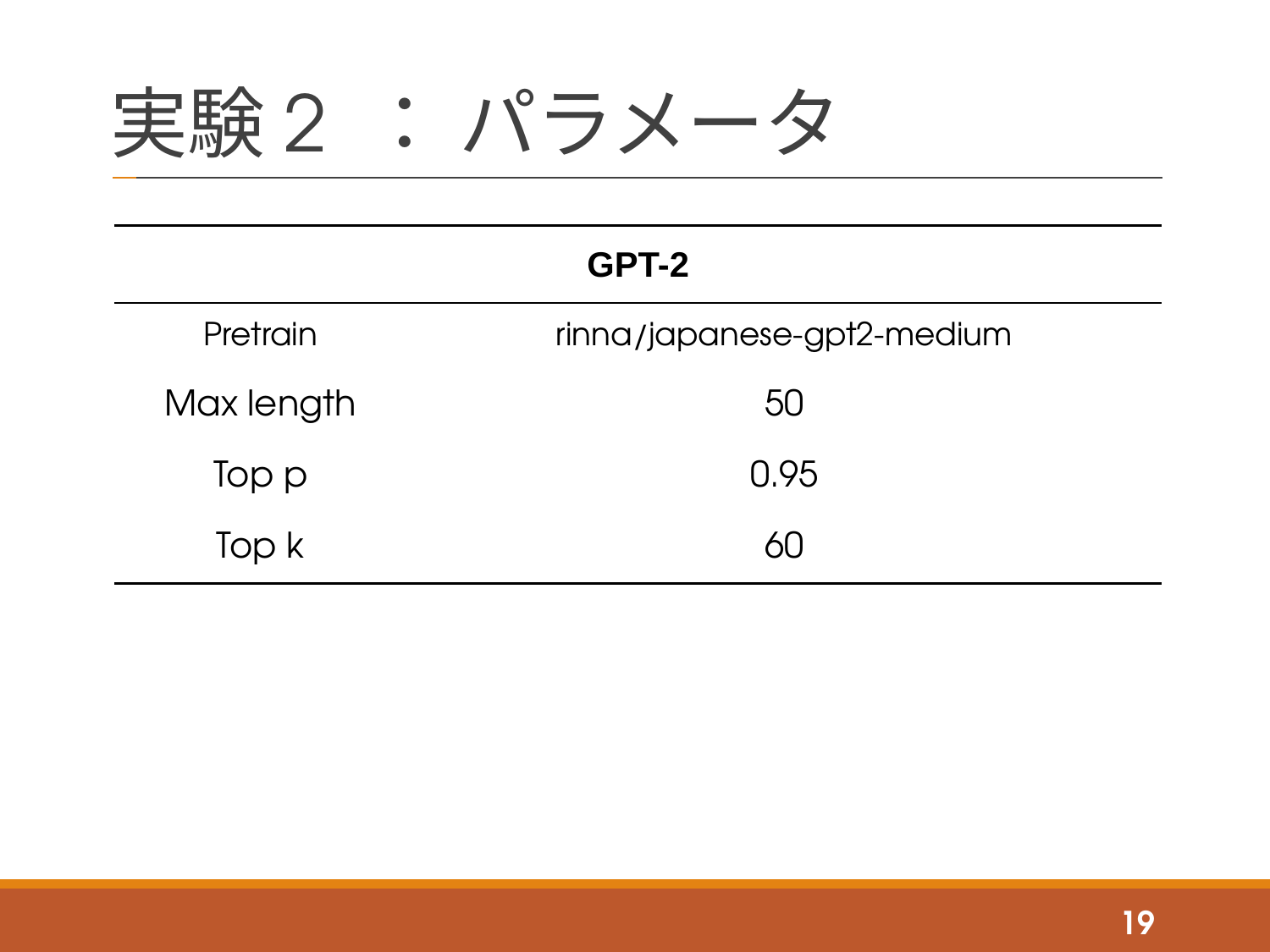

# 実験2 ： パラメータ
| GPT-2 |  |
| --- | --- |
| Pretrain | rinna/japanese-gpt2-medium |
| Max length | 50 |
| Top p | 0.95 |
| Top k | 60 |
19